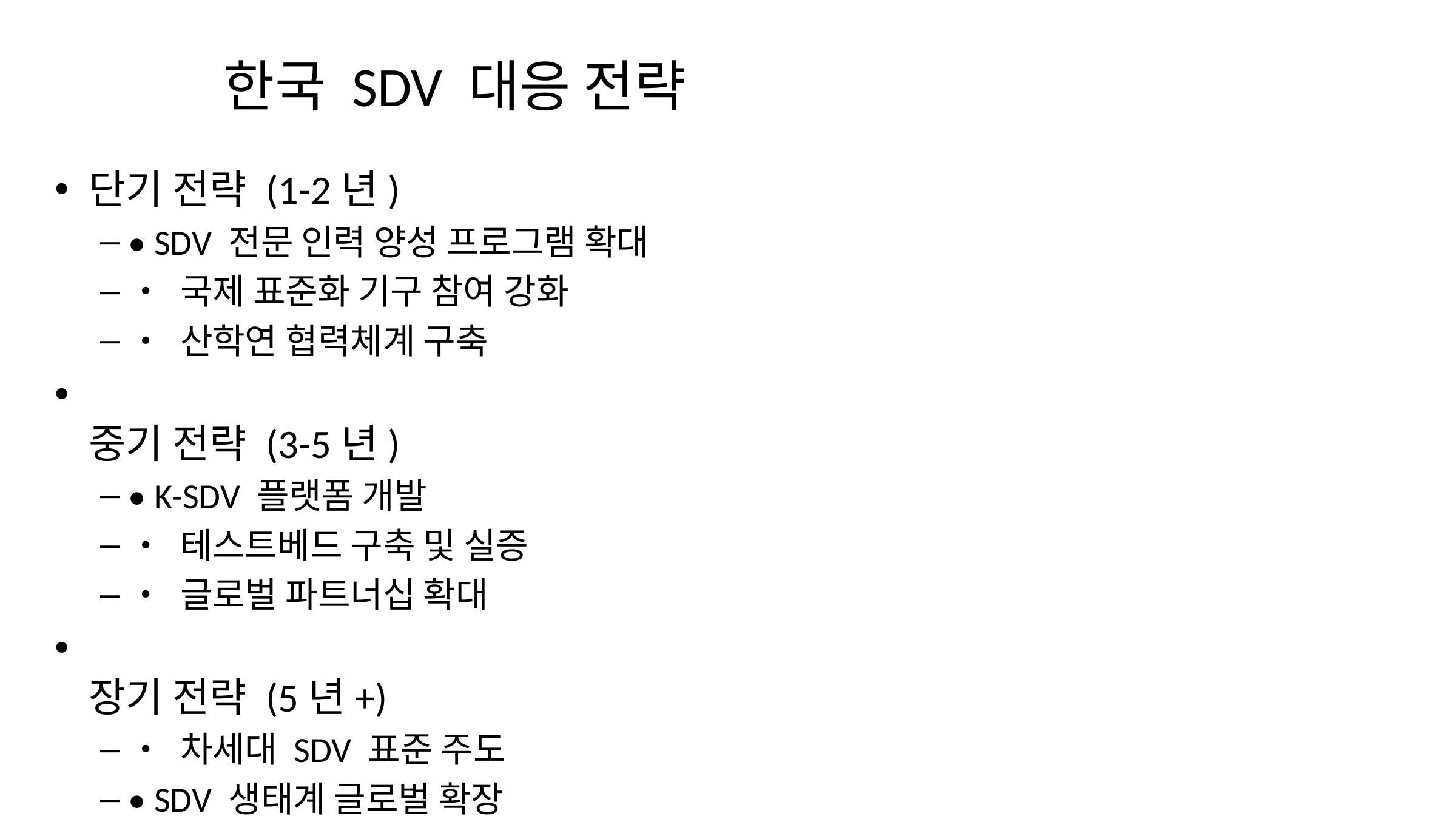

# 한국 SDV 대응 전략
단기 전략 (1-2년)
• SDV 전문 인력 양성 프로그램 확대
• 국제 표준화 기구 참여 강화
• 산학연 협력체계 구축
중기 전략 (3-5년)
• K-SDV 플랫폼 개발
• 테스트베드 구축 및 실증
• 글로벌 파트너십 확대
장기 전략 (5년+)
• 차세대 SDV 표준 주도
• SDV 생태계 글로벌 확장